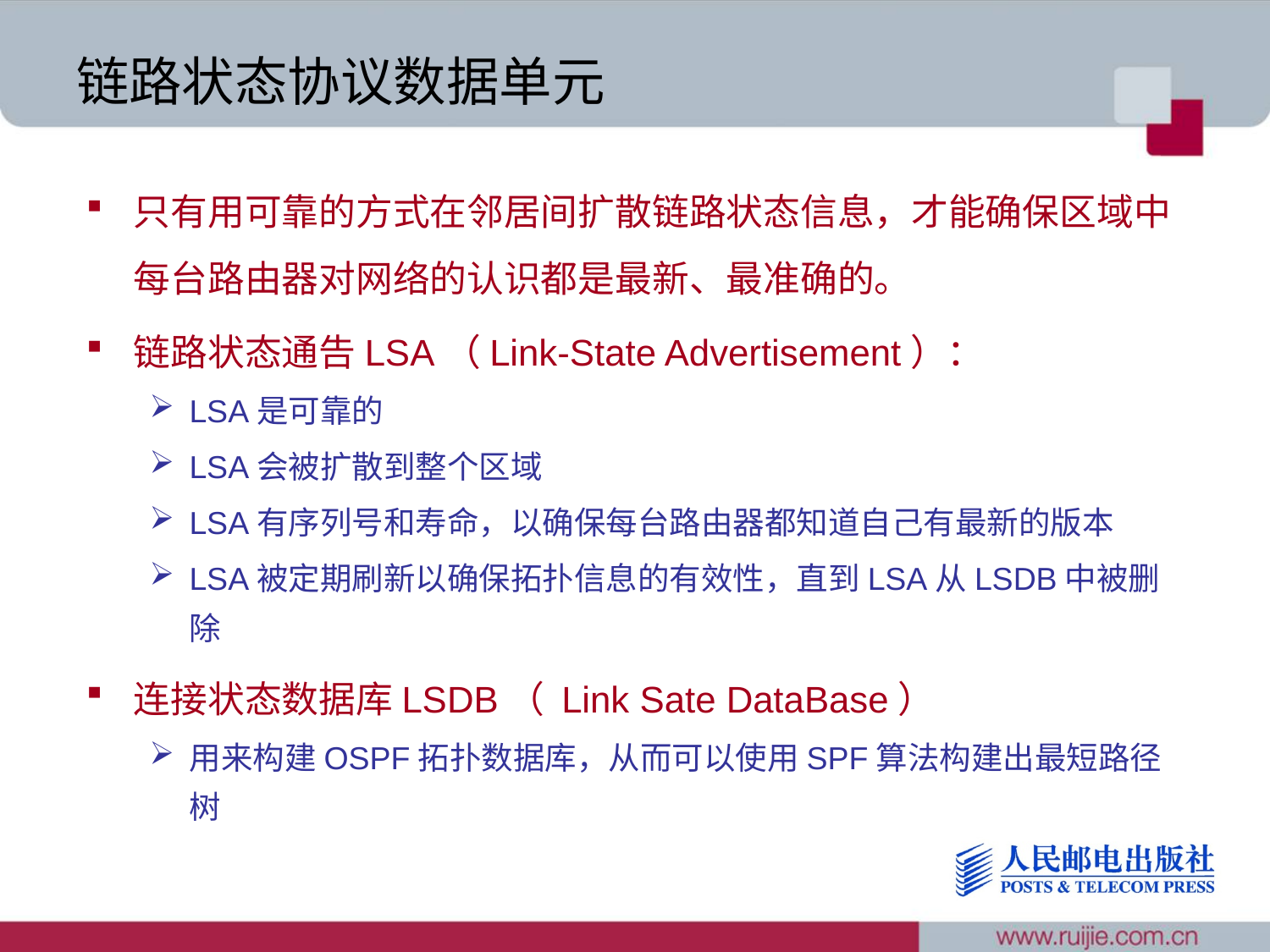

# 链路状态协议数据单元
只有用可靠的方式在邻居间扩散链路状态信息，才能确保区域中每台路由器对网络的认识都是最新、最准确的。
链路状态通告LSA（Link-State Advertisement）：
LSA是可靠的
LSA会被扩散到整个区域
LSA有序列号和寿命，以确保每台路由器都知道自己有最新的版本
LSA被定期刷新以确保拓扑信息的有效性，直到LSA从LSDB中被删除
连接状态数据库LSDB（ Link Sate DataBase）
用来构建OSPF拓扑数据库，从而可以使用SPF算法构建出最短路径树